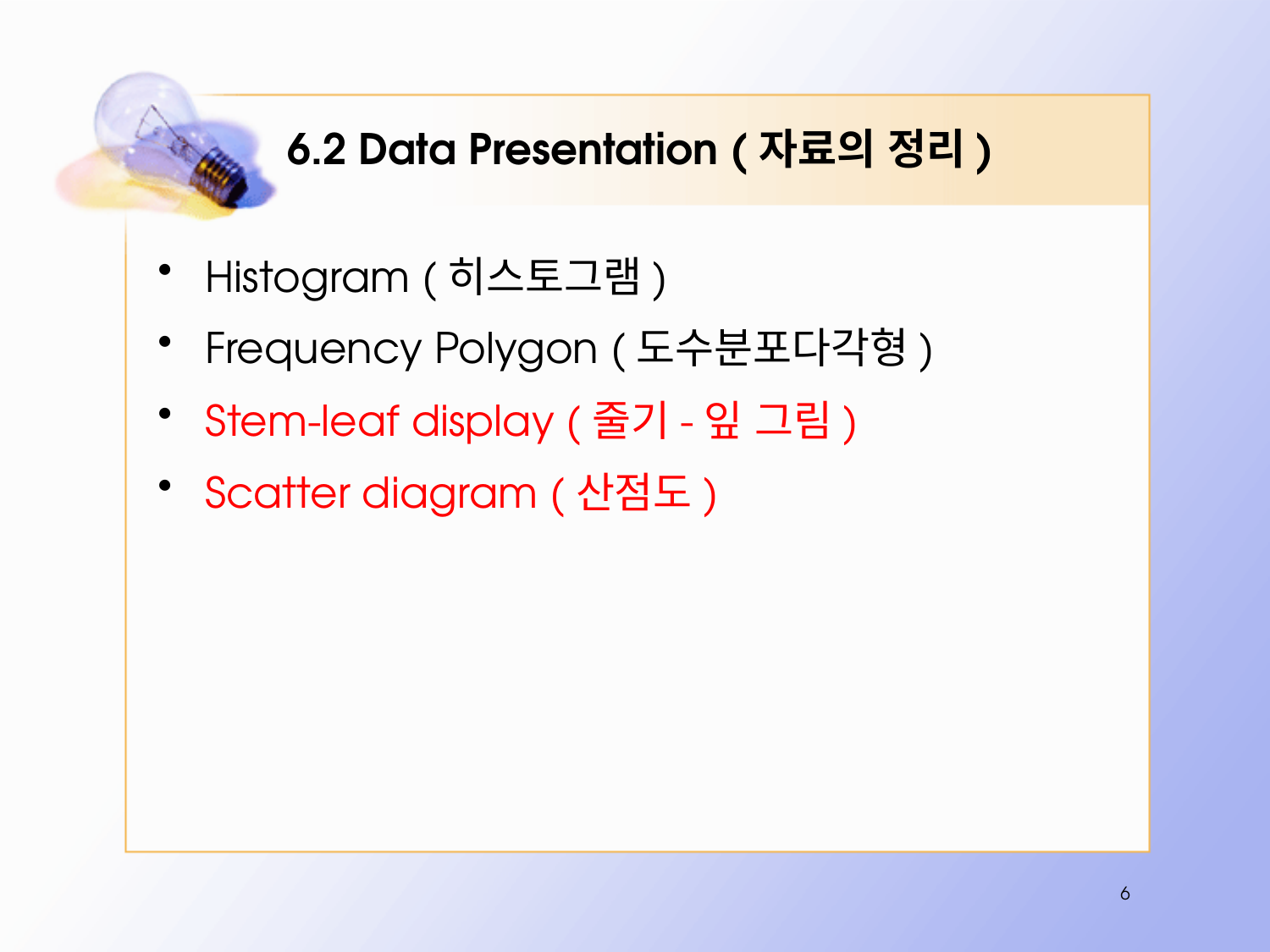

# 6.2 Data Presentation (자료의 정리)
Histogram (히스토그램)
Frequency Polygon (도수분포다각형)
Stem-leaf display (줄기-잎 그림)
Scatter diagram (산점도)
6